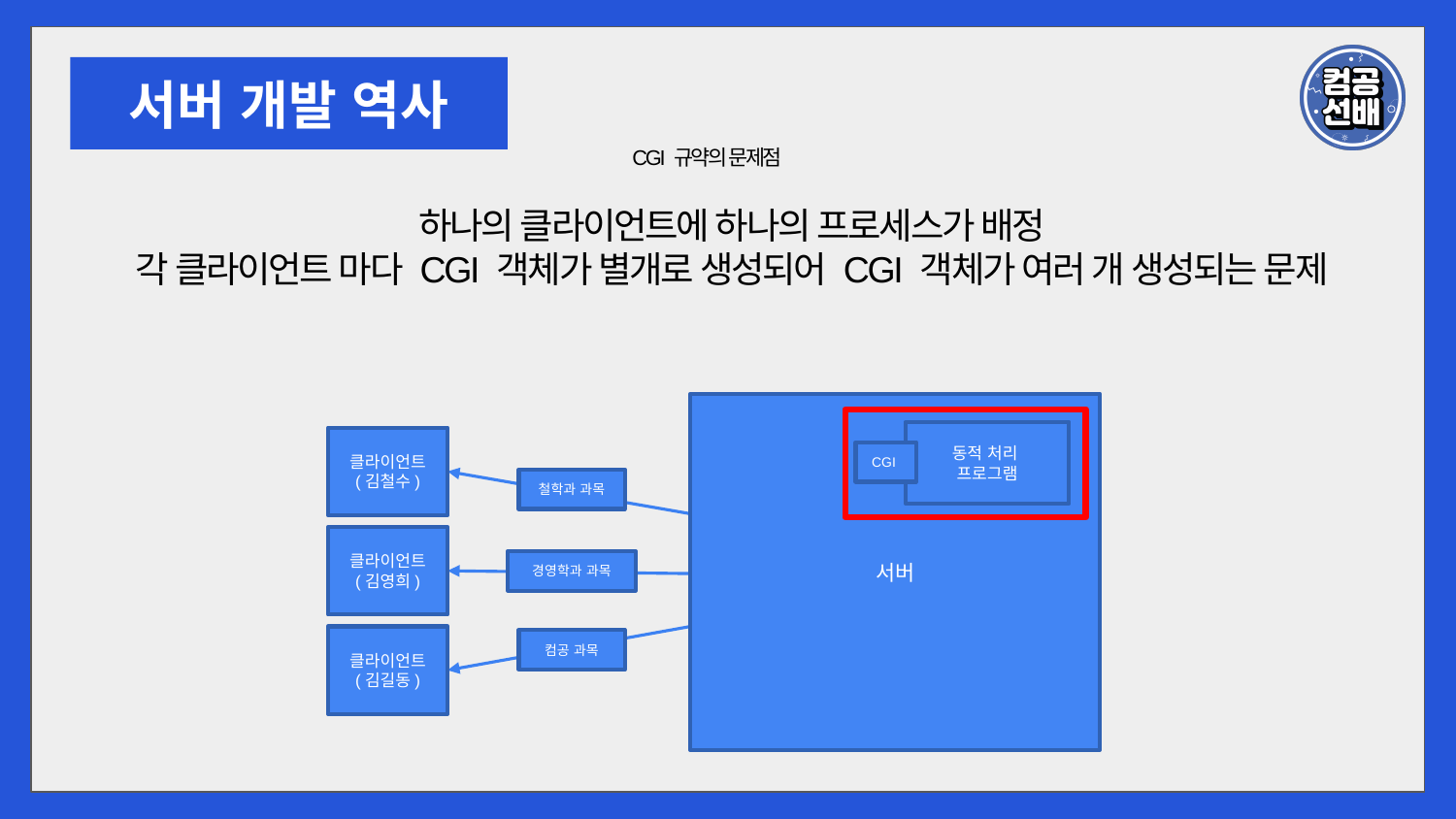

서버 개발 역사
CGI 규약의 문제점
하나의 클라이언트에 하나의 프로세스가 배정
각 클라이언트 마다 CGI 객체가 별개로 생성되어 CGI 객체가 여러 개 생성되는 문제
서버

동적 처리
프로그램
클라이언트
(김철수)
CGI
철학과 과목
클라이언트
(김영희)
경영학과 과목
클라이언트
(김길동)
컴공 과목